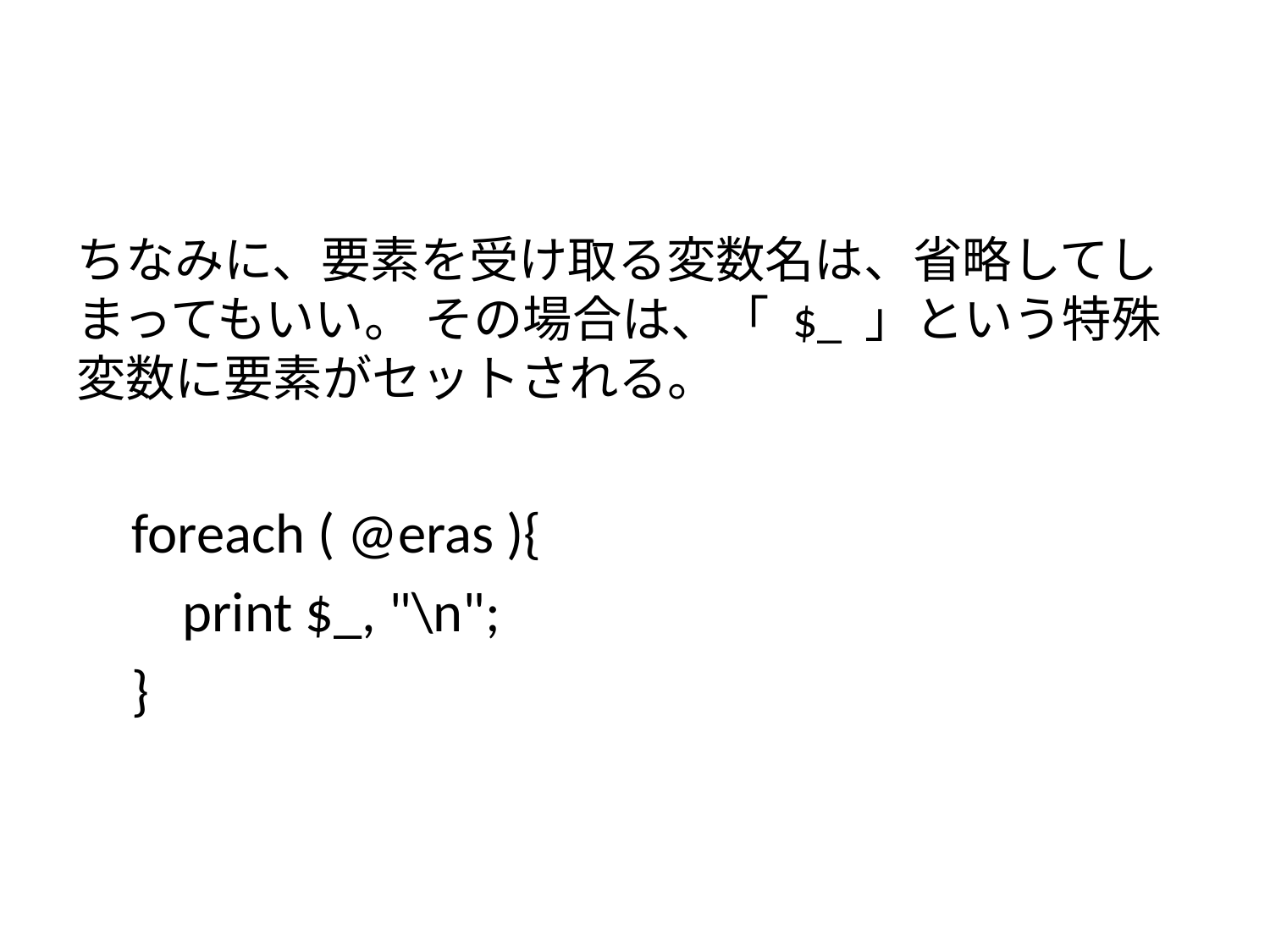

#
ちなみに、要素を受け取る変数名は、省略してしまってもいい。 その場合は、「 $_ 」という特殊変数に要素がセットされる。

foreach ( @eras ){
    print $_, "\n";
}